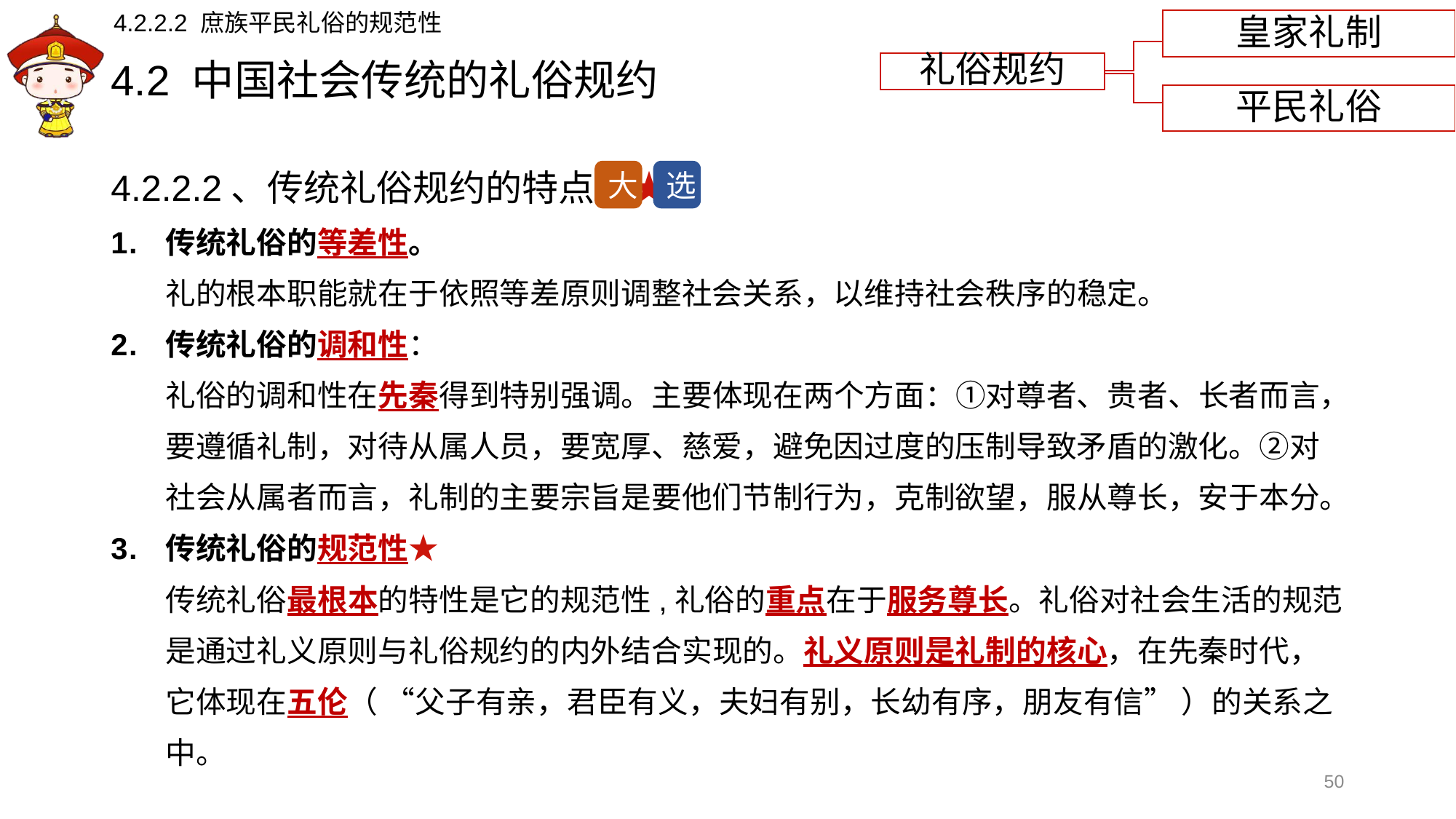

4.2.2.2 庶族平民礼俗的规范性
皇家礼制

# 4.2 中国社会传统的礼俗规约
礼俗规约

平民礼俗
4.2.2.2、传统礼俗规约的特点★★
传统礼俗的等差性。
礼的根本职能就在于依照等差原则调整社会关系，以维持社会秩序的稳定。
传统礼俗的调和性：
礼俗的调和性在先秦得到特别强调。主要体现在两个方面：①对尊者、贵者、长者而言，要遵循礼制，对待从属人员，要宽厚、慈爱，避免因过度的压制导致矛盾的激化。②对社会从属者而言，礼制的主要宗旨是要他们节制行为，克制欲望，服从尊长，安于本分。
传统礼俗的规范性★
传统礼俗最根本的特性是它的规范性,礼俗的重点在于服务尊长。礼俗对社会生活的规范是通过礼义原则与礼俗规约的内外结合实现的。礼义原则是礼制的核心，在先秦时代，它体现在五伦（ “父子有亲，君臣有义，夫妇有别，长幼有序，朋友有信” ）的关系之中。
大
选
50